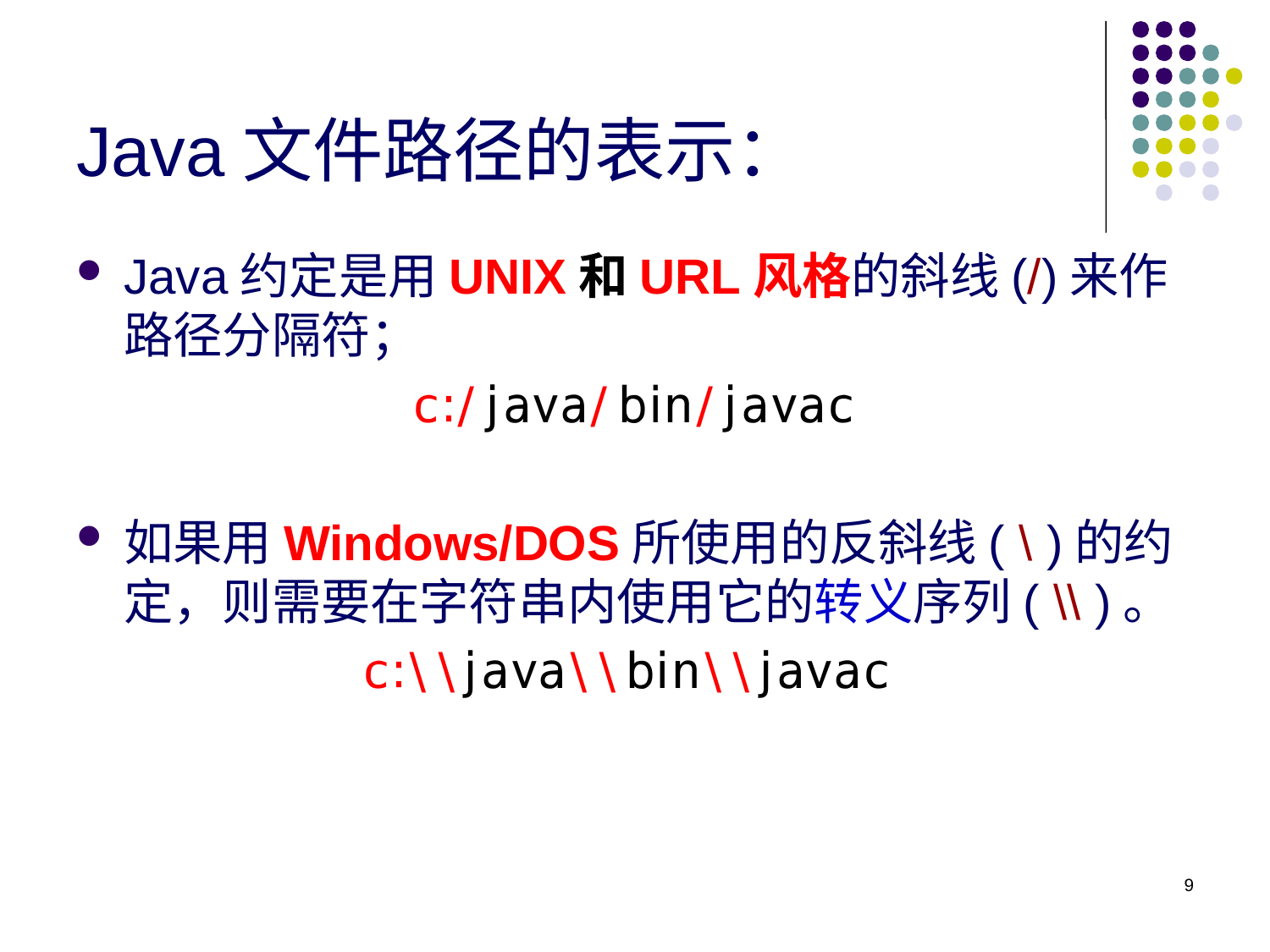

# Java文件路径的表示：
Java约定是用UNIX和URL风格的斜线(/)来作路径分隔符；
c:/java/bin/javac

如果用Windows/DOS所使用的反斜线( \ )的约定，则需要在字符串内使用它的转义序列( \\ )。
c:\\java\\bin\\javac

9